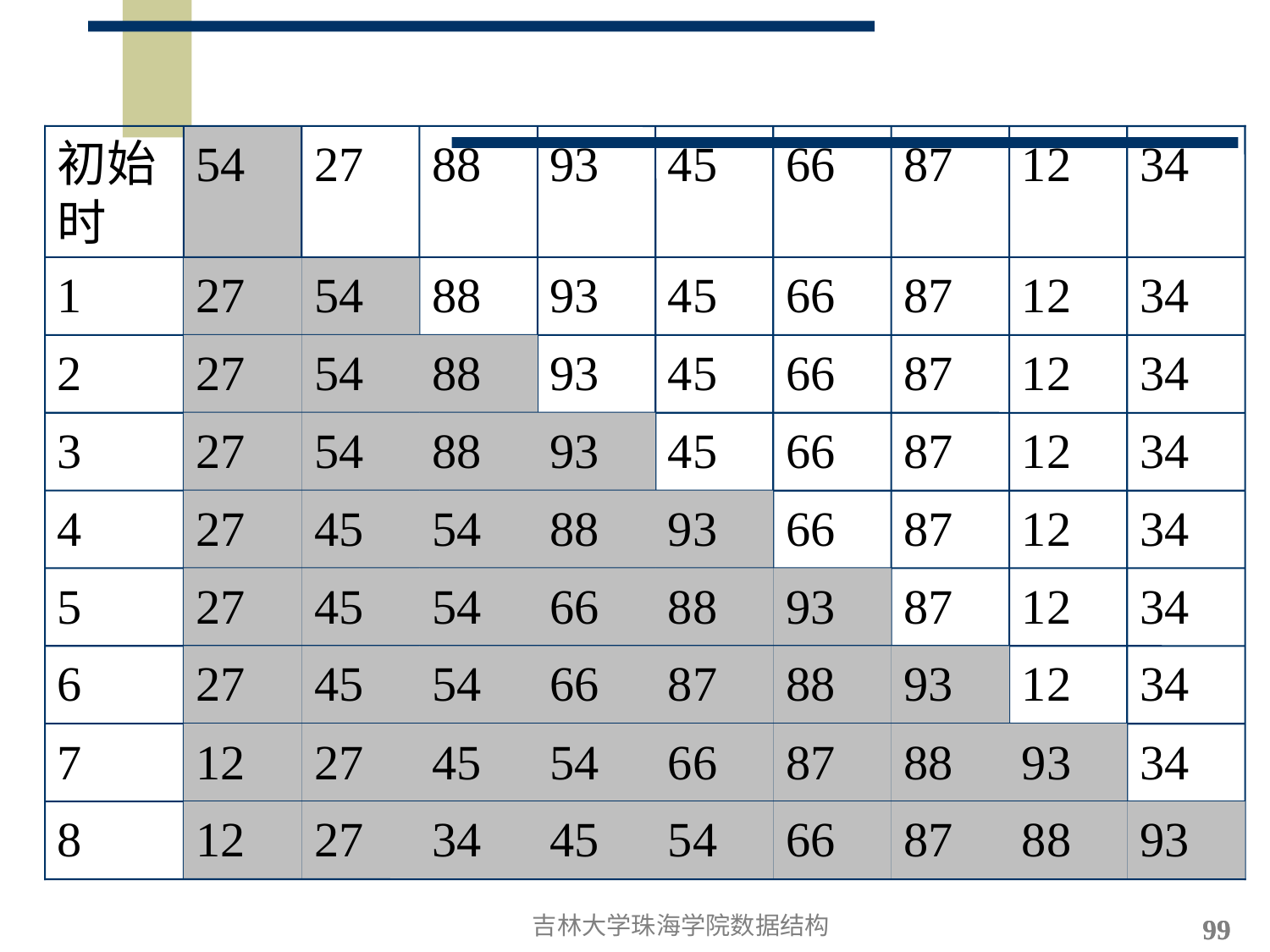

初始时

54

27

88

93

45

66

87

12

34

1

27
54
88
93
45
66
87
12
34

2
27
54
88
93
45
66
87
12
34

3
27
54
88
93
45
66
87
12
34

4
27
45
54
88
93
66
87
12
34

5
27
45
54
66
88
93
87
12
34

6
27
45
54
66
87
88
93
12
34

7
12
27
45
54
66
87
88
93
34

8
12
27
34
45
54
66
87
88
93

99
吉林大学珠海学院数据结构